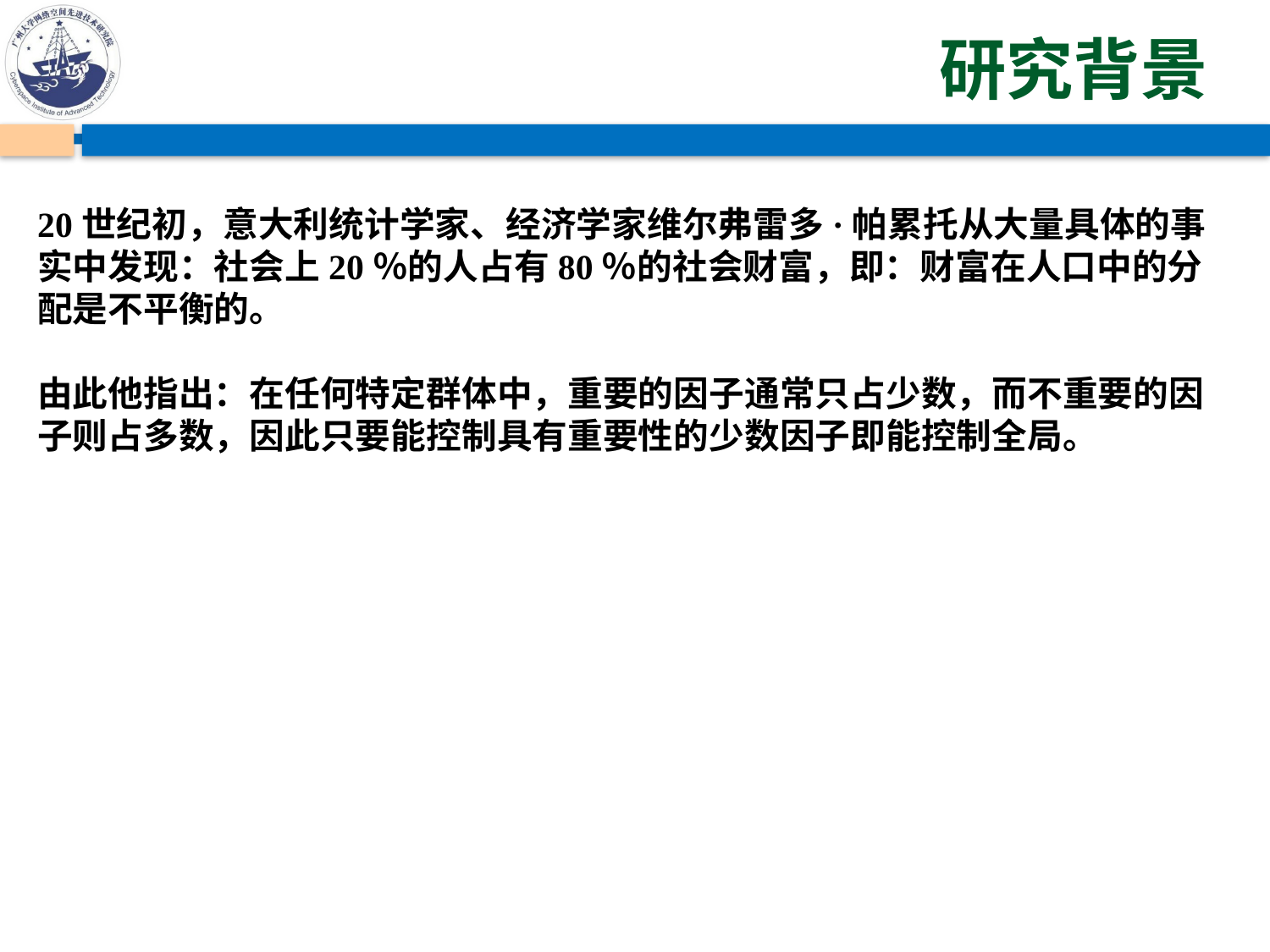

# 研究背景
20世纪初，意大利统计学家、经济学家维尔弗雷多·帕累托从大量具体的事实中发现：社会上20％的人占有80％的社会财富，即：财富在人口中的分配是不平衡的。

由此他指出：在任何特定群体中，重要的因子通常只占少数，而不重要的因子则占多数，因此只要能控制具有重要性的少数因子即能控制全局。
5